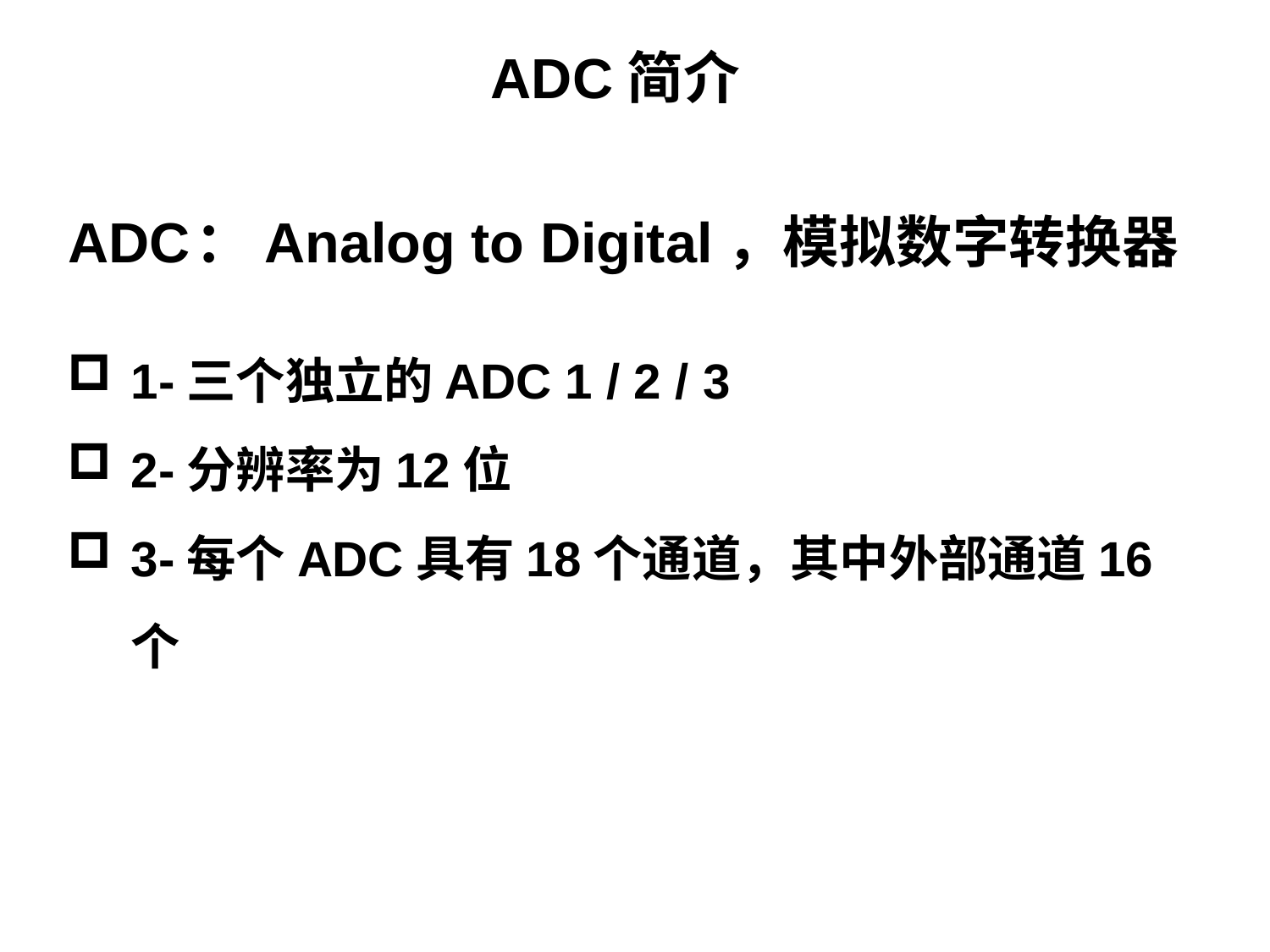

ADC简介
ADC	：Analog to Digital，模拟数字转换器
1-三个独立的ADC 1 / 2 / 3
2-分辨率为12位
3-每个ADC具有18个通道，其中外部通道16个